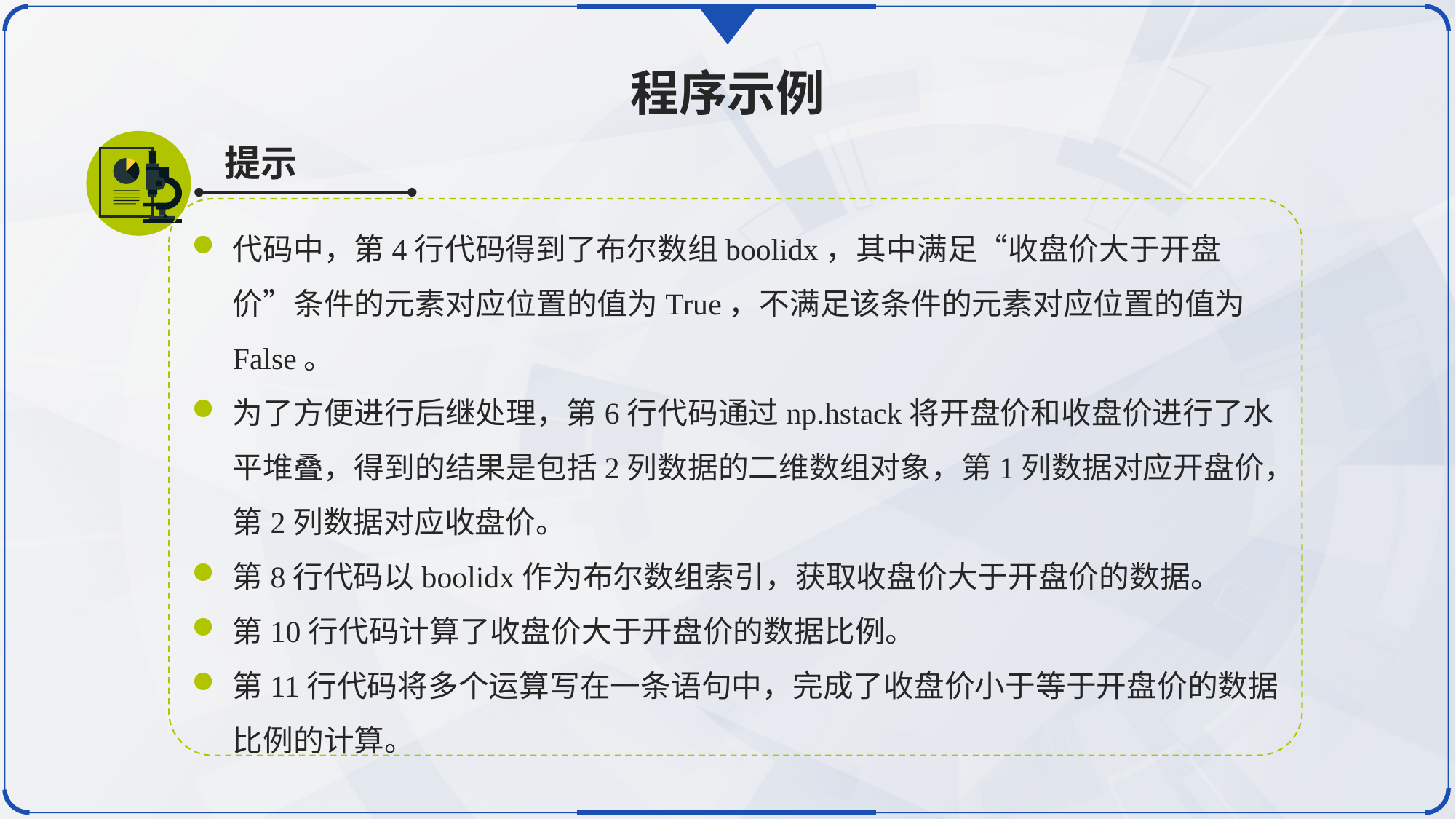

程序示例

提示

代码中，第4行代码得到了布尔数组boolidx，其中满足“收盘价大于开盘价”条件的元素对应位置的值为True，不满足该条件的元素对应位置的值为False。
为了方便进行后继处理，第6行代码通过np.hstack将开盘价和收盘价进行了水平堆叠，得到的结果是包括2列数据的二维数组对象，第1列数据对应开盘价，第2列数据对应收盘价。
第8行代码以boolidx作为布尔数组索引，获取收盘价大于开盘价的数据。
第10行代码计算了收盘价大于开盘价的数据比例。
第11行代码将多个运算写在一条语句中，完成了收盘价小于等于开盘价的数据比例的计算。